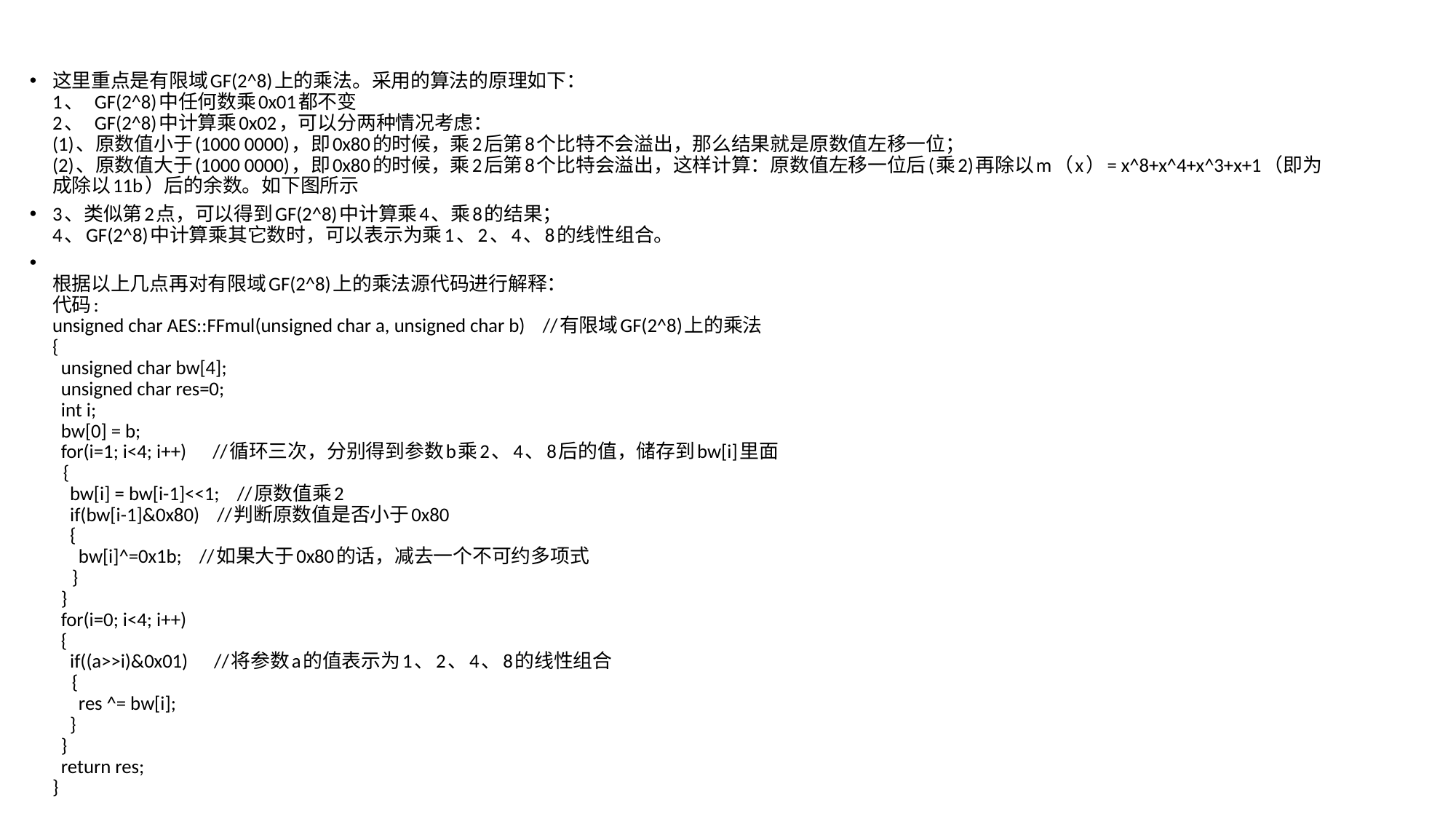

这里重点是有限域GF(2^8)上的乘法。采用的算法的原理如下：
1、  GF(2^8)中任何数乘0x01都不变
2、  GF(2^8)中计算乘0x02，可以分两种情况考虑：
(1)、原数值小于(1000 0000)，即0x80的时候，乘2后第8个比特不会溢出，那么结果就是原数值左移一位；
(2)、原数值大于(1000 0000)，即0x80的时候，乘2后第8个比特会溢出，这样计算：原数值左移一位后(乘2)再除以m（x）= x^8+x^4+x^3+x+1（即为成除以11b）后的余数。如下图所示
3、类似第2点，可以得到GF(2^8)中计算乘4、乘8的结果；
4、GF(2^8)中计算乘其它数时，可以表示为乘1、2、4、8的线性组合。
根据以上几点再对有限域GF(2^8)上的乘法源代码进行解释：
代码:
unsigned char AES::FFmul(unsigned char a, unsigned char b)    //有限域GF(2^8)上的乘法
{
  unsigned char bw[4];
  unsigned char res=0;
  int i;
  bw[0] = b;
  for(i=1; i<4; i++)      //循环三次，分别得到参数b乘2、4、8后的值，储存到bw[i]里面
  {
    bw[i] = bw[i-1]<<1;    //原数值乘2
    if(bw[i-1]&0x80)    //判断原数值是否小于0x80
    {
      bw[i]^=0x1b;    //如果大于0x80的话，减去一个不可约多项式
    }
  }
  for(i=0; i<4; i++)
  {
    if((a>>i)&0x01)      //将参数a的值表示为1、2、4、8的线性组合
    {
      res ^= bw[i];
    }
  }
  return res;
}